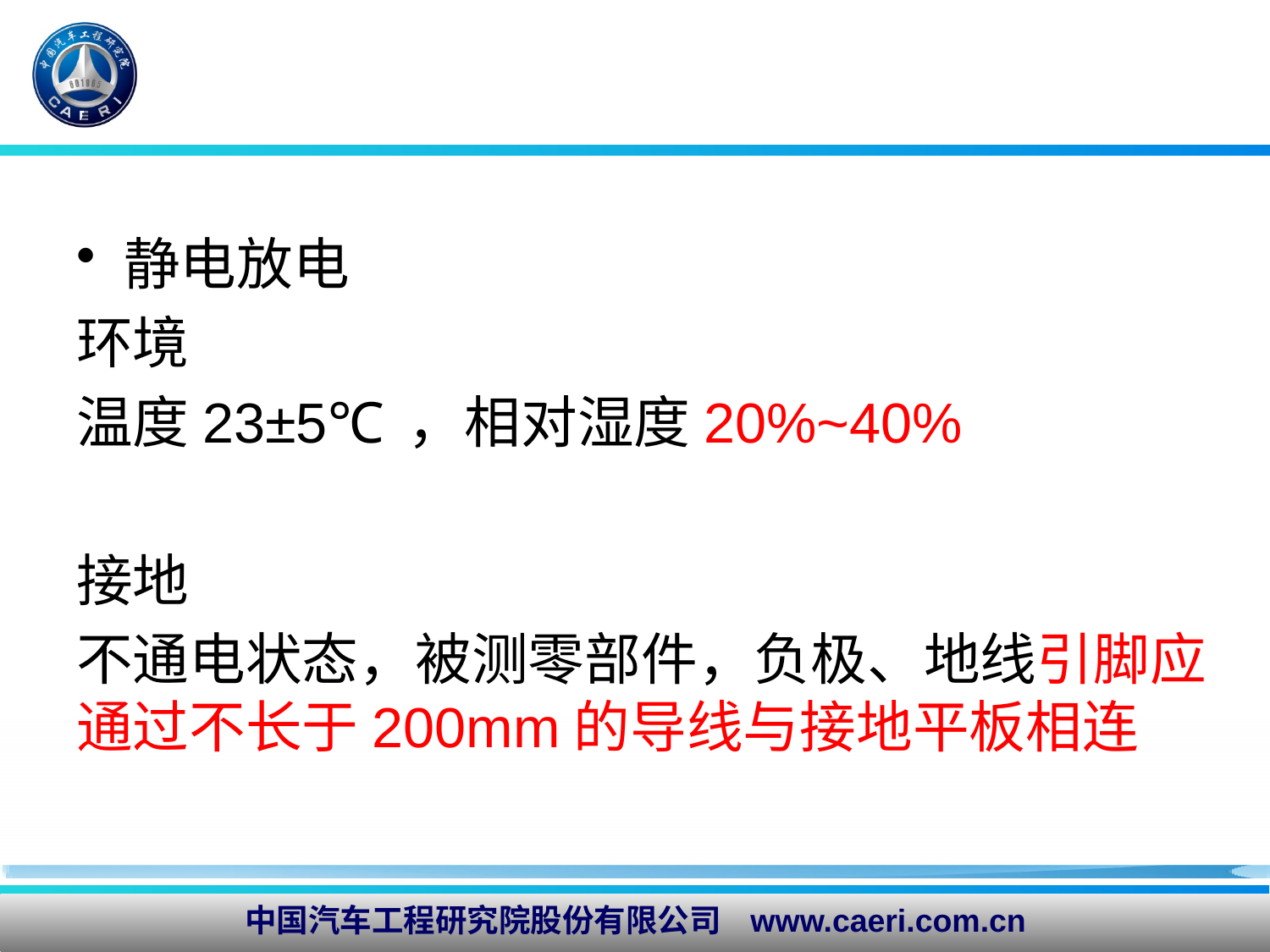

静电放电
环境
温度23±5℃，相对湿度20%~40%

接地
不通电状态，被测零部件，负极、地线引脚应通过不长于200mm的导线与接地平板相连